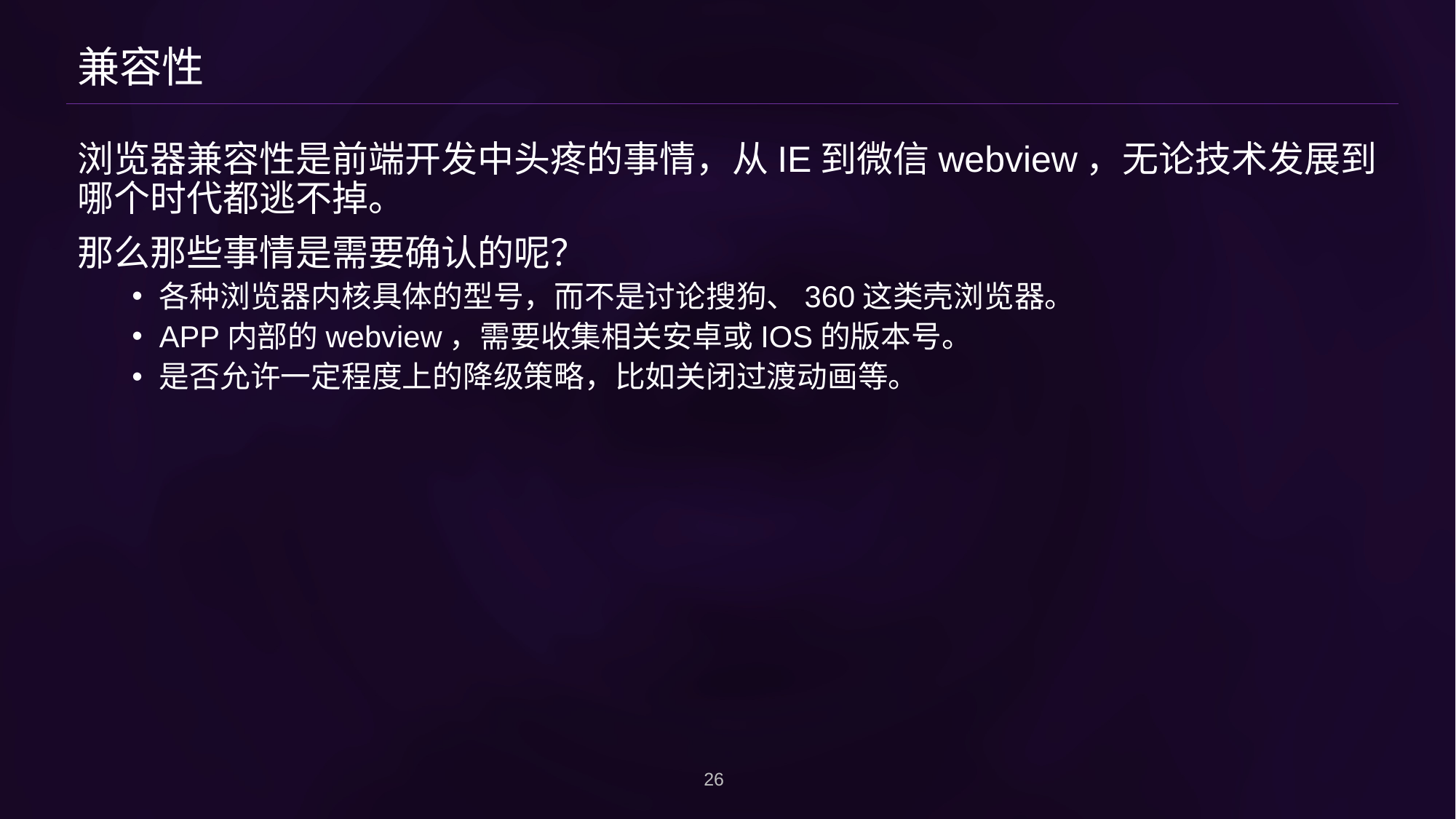

# 兼容性
浏览器兼容性是前端开发中头疼的事情，从IE到微信webview，无论技术发展到哪个时代都逃不掉。
那么那些事情是需要确认的呢？
各种浏览器内核具体的型号，而不是讨论搜狗、360这类壳浏览器。
APP内部的webview，需要收集相关安卓或IOS的版本号。
是否允许一定程度上的降级策略，比如关闭过渡动画等。
26